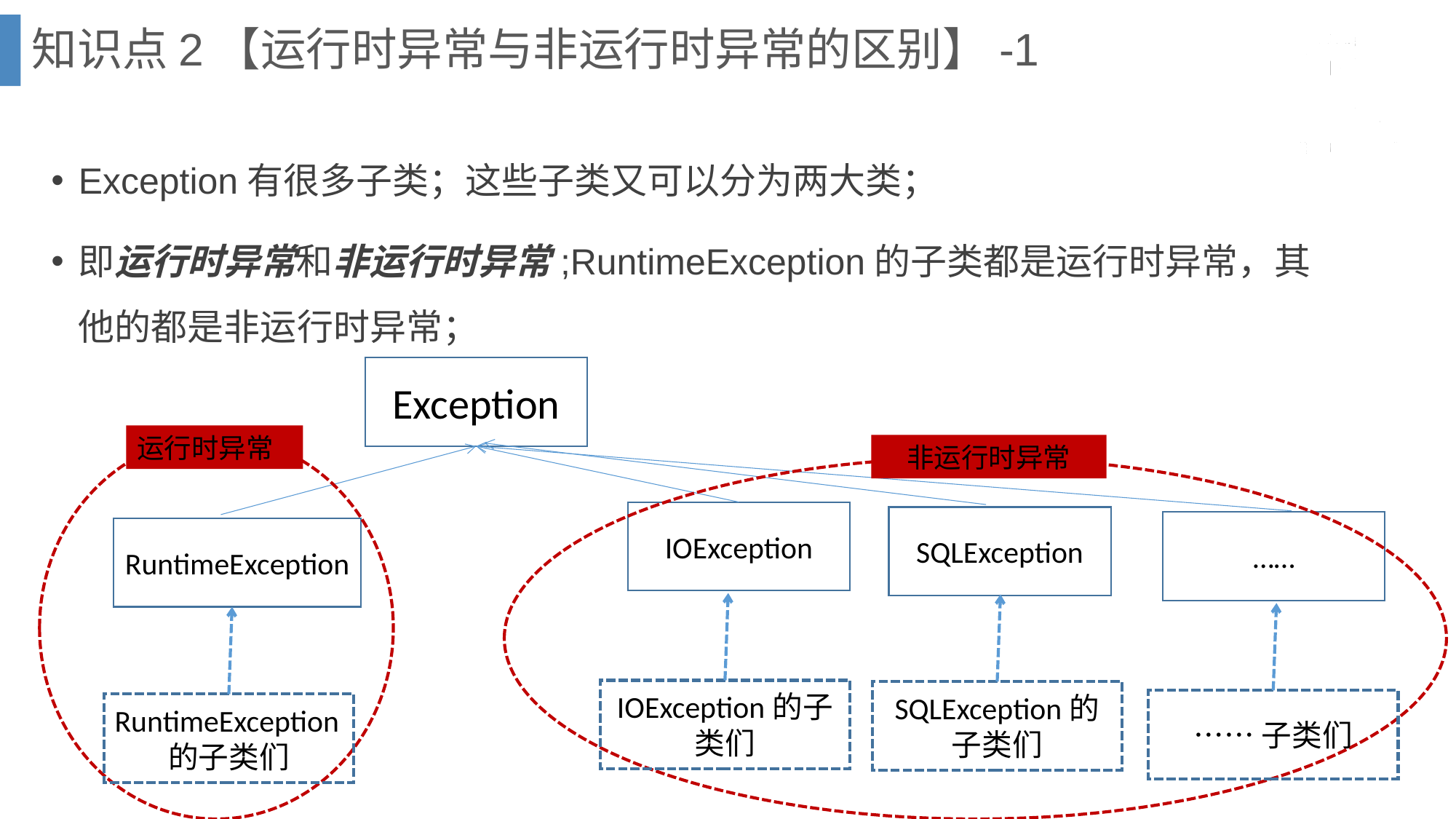

知识点2【运行时异常与非运行时异常的区别】-1
Exception有很多子类；这些子类又可以分为两大类；
即运行时异常和非运行时异常;RuntimeException的子类都是运行时异常，其他的都是非运行时异常；
Exception
运行时异常
非运行时异常

IOException
SQLException
……
RuntimeException
IOException的子类们
SQLException的子类们
……子类们
RuntimeException的子类们